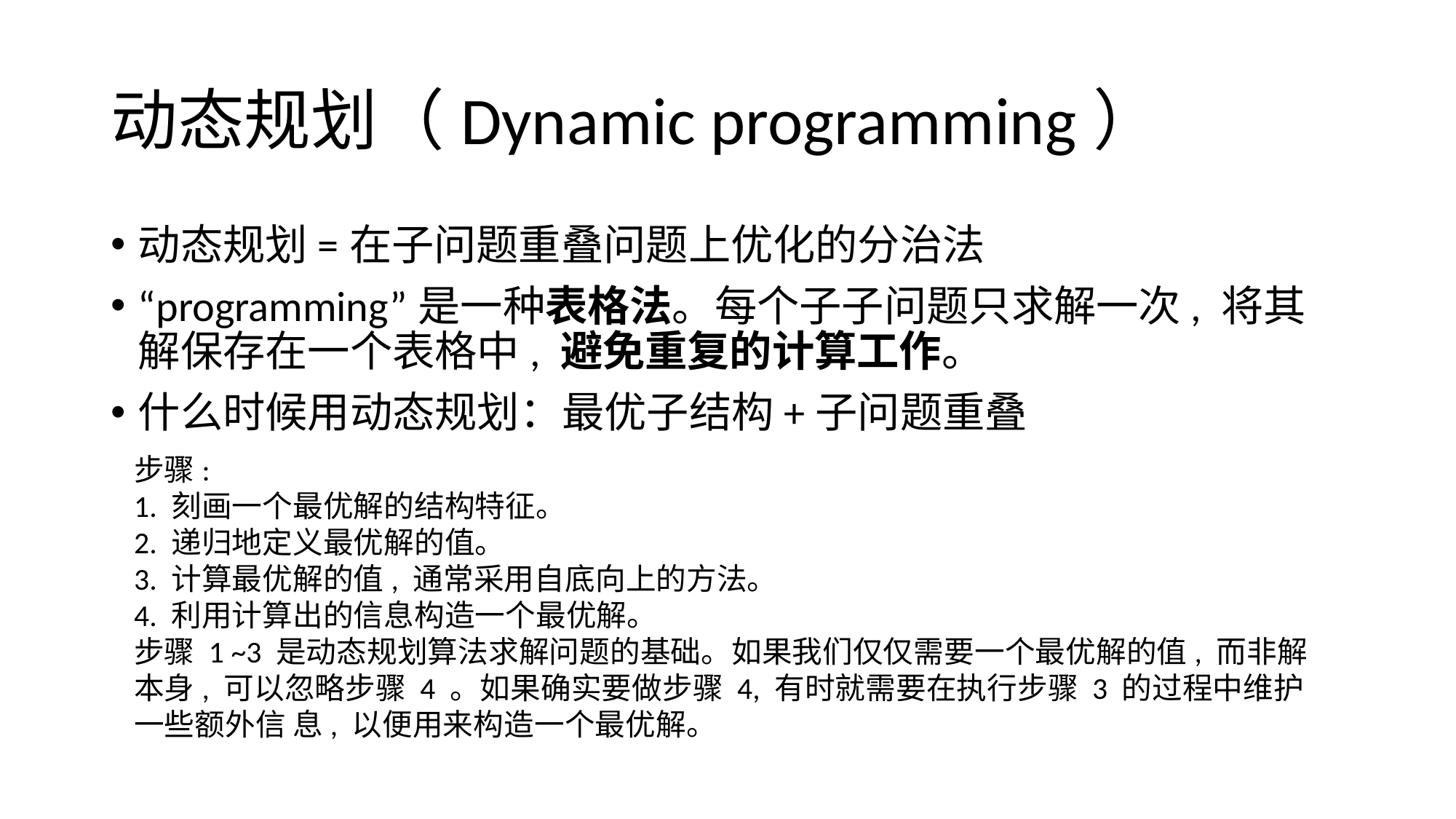

# 动态规划（Dynamic programming）
动态规划=在子问题重叠问题上优化的分治法
“programming”是一种表格法。每个子子问题只求解一次, 将其解保存在一个表格中, 避免重复的计算工作。
什么时候用动态规划：最优子结构+子问题重叠

步骤:
1. 刻画一个最优解的结构特征。
2. 递归地定义最优解的值。
3. 计算最优解的值, 通常采用自底向上的方法。
4. 利用计算出的信息构造一个最优解。
步骤 1 ~3 是动态规划算法求解问题的基础。如果我们仅仅需要一个最优解的值, 而非解本身, 可以忽略步骤 4 。如果确实要做步骤 4, 有时就需要在执行步骤 3 的过程中维护一些额外信 息, 以便用来构造一个最优解。